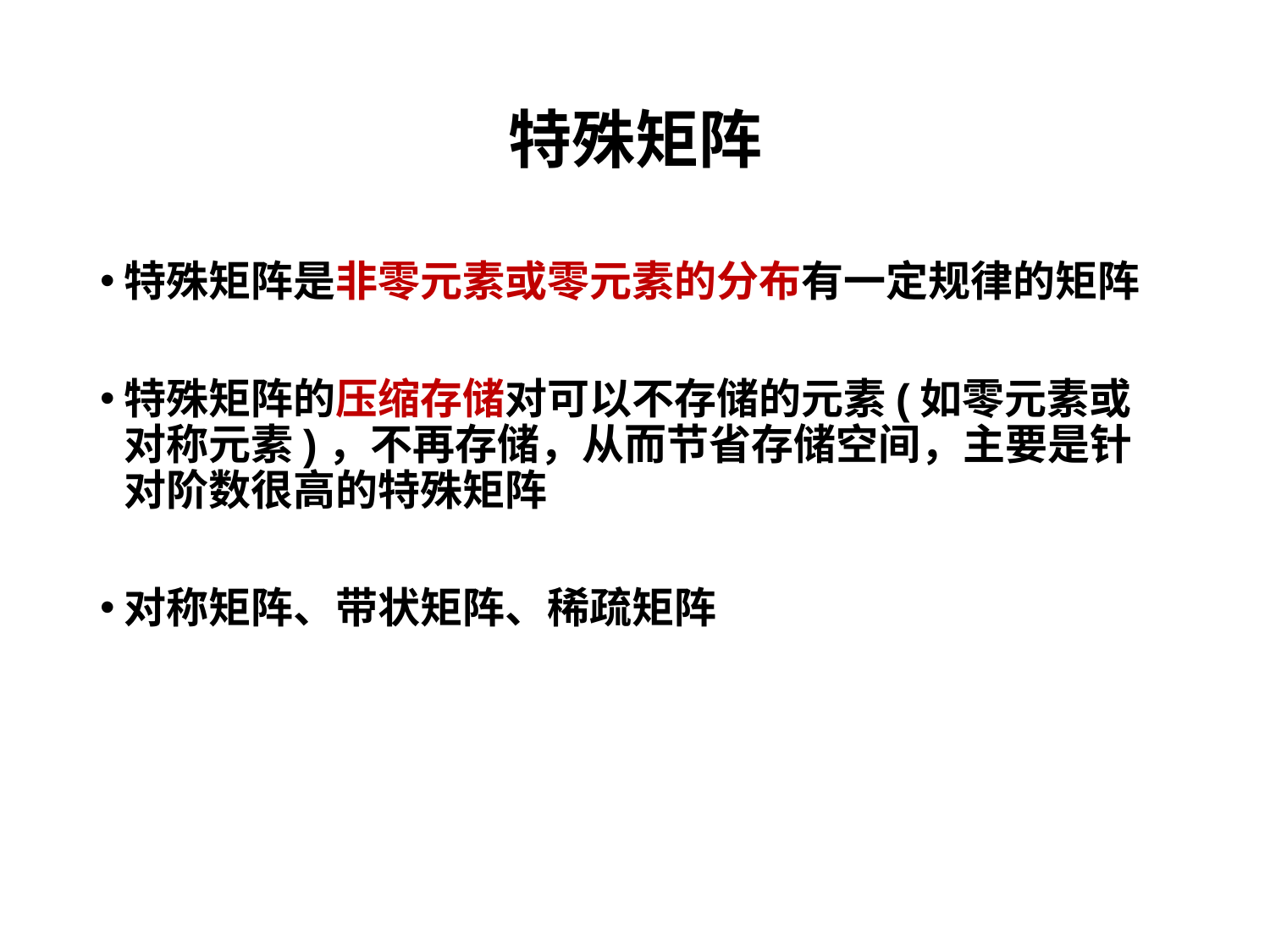

# 特殊矩阵
特殊矩阵是非零元素或零元素的分布有一定规律的矩阵

特殊矩阵的压缩存储对可以不存储的元素(如零元素或对称元素)，不再存储，从而节省存储空间，主要是针对阶数很高的特殊矩阵

对称矩阵、带状矩阵、稀疏矩阵